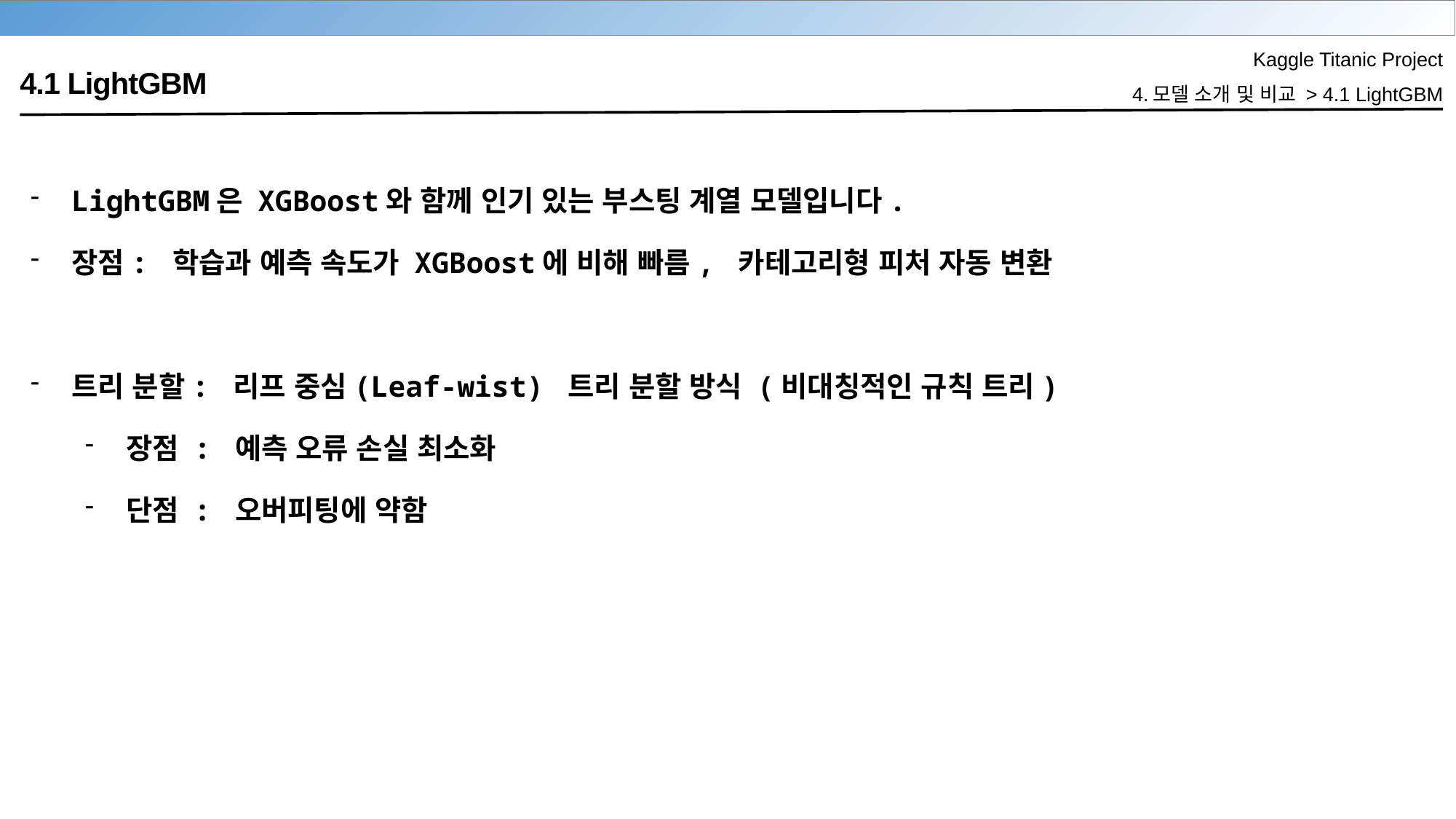

Kaggle Titanic Project
4.모델 소개 및 비교 > 4.1 LightGBM
4.1 LightGBM
LightGBM은 XGBoost와 함께 인기 있는 부스팅 계열 모델입니다.
장점: 학습과 예측 속도가 XGBoost에 비해 빠름, 카테고리형 피처 자동 변환

트리 분할: 리프 중심(Leaf-wist) 트리 분할 방식 (비대칭적인 규칙 트리)
장점 : 예측 오류 손실 최소화
단점 : 오버피팅에 약함